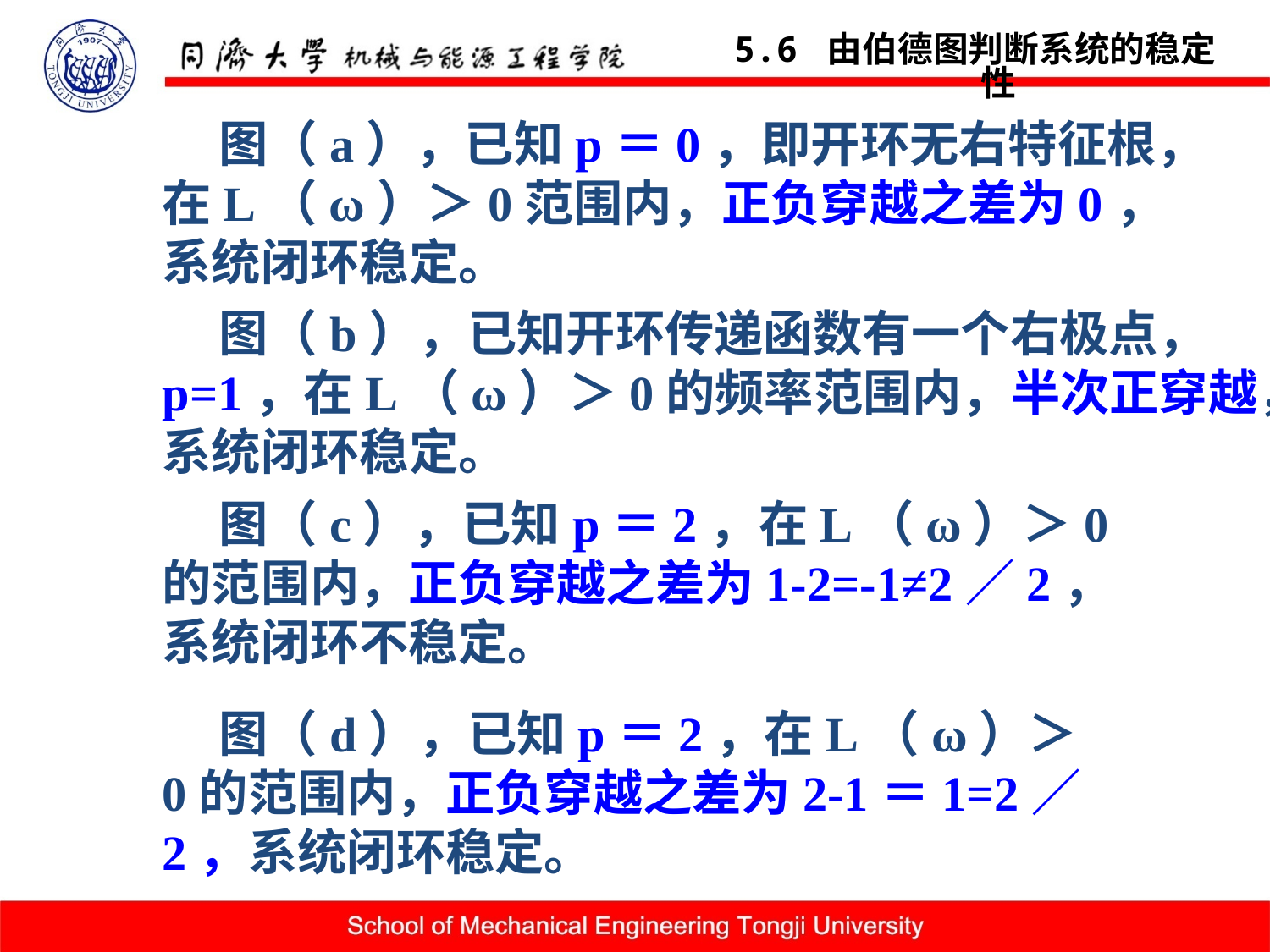

5.6 由伯德图判断系统的稳定性
    图（a），已知p＝0，即开环无右特征根，
在L（ω）＞0范围内，正负穿越之差为0，
系统闭环稳定。
    图（b），已知开环传递函数有一个右极点，
p=1，在L（ω）＞0的频率范围内，半次正穿越，
系统闭环稳定。
    图（c），已知p＝2，在L（ω）＞0的范围内，正负穿越之差为1-2=-1≠2／2，系统闭环不稳定。
    图（d），已知p＝2，在L（ω）＞0的范围内，正负穿越之差为2-1＝1=2／2，系统闭环稳定。